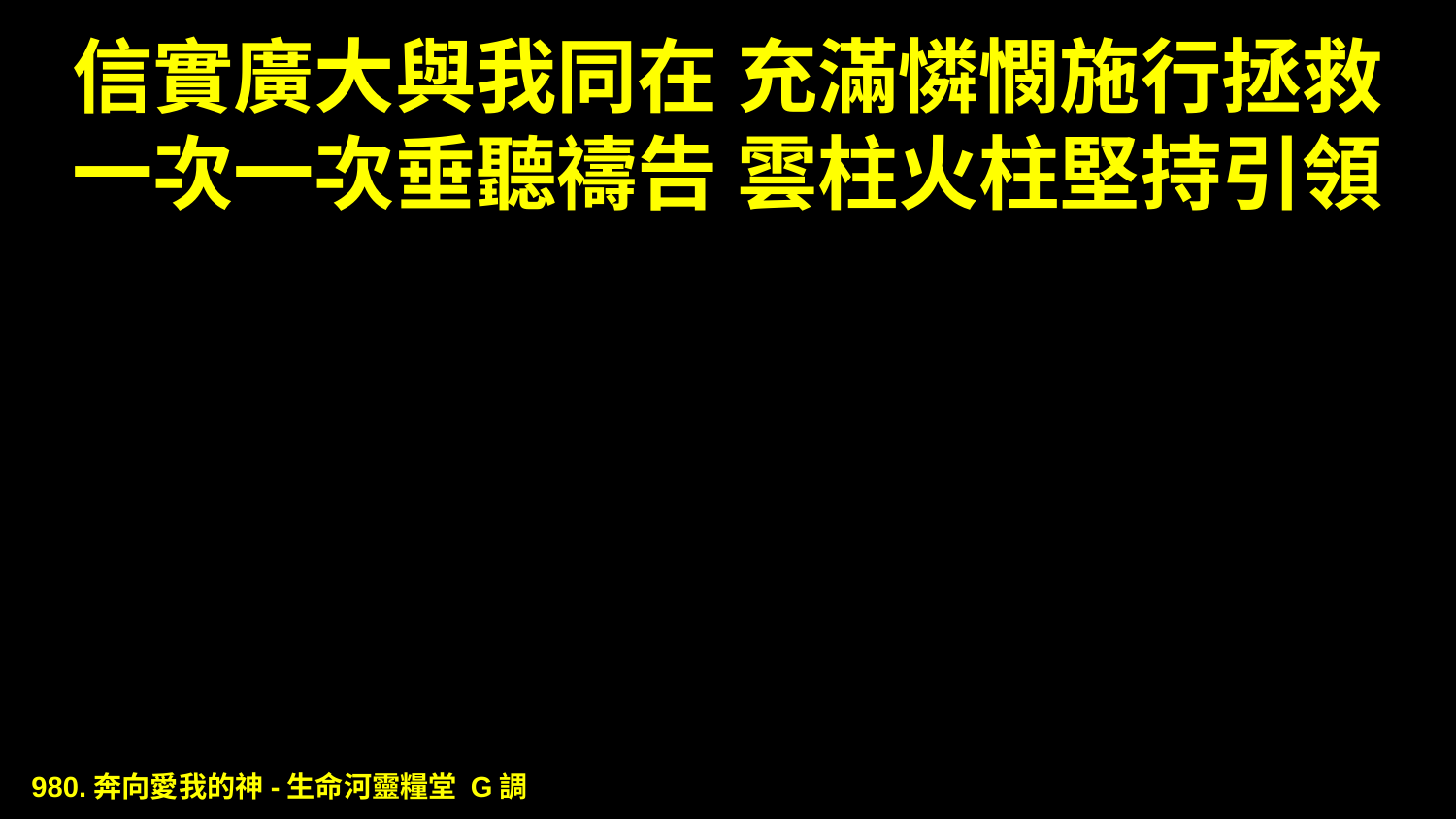

# 信實廣大與我同在 充滿憐憫施行拯救 一次一次垂聽禱告 雲柱火柱堅持引領
980.奔向愛我的神-生命河靈糧堂 G調